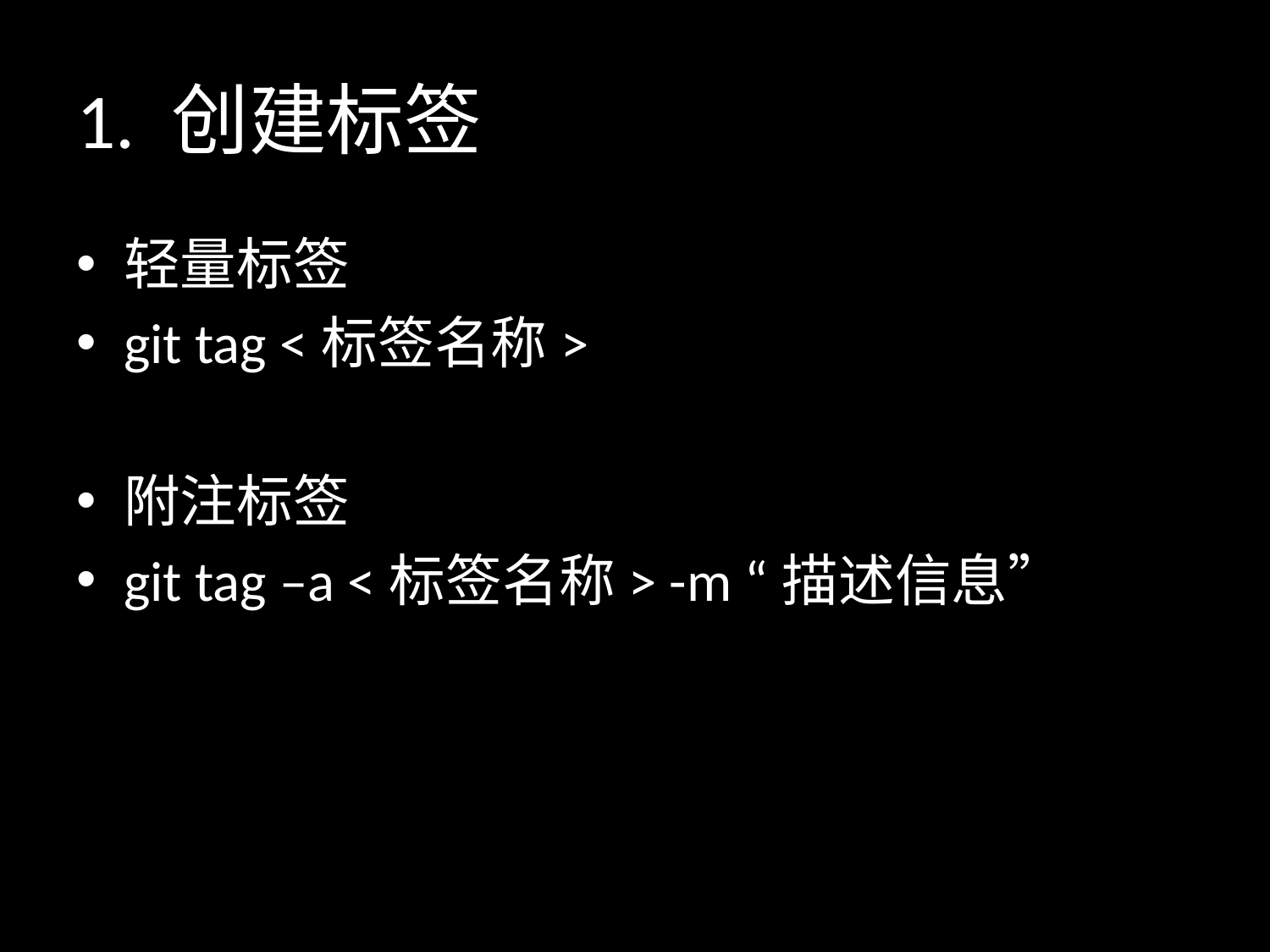

# 1. 创建标签
轻量标签
git tag <标签名称>

附注标签
git tag –a <标签名称> -m “描述信息”